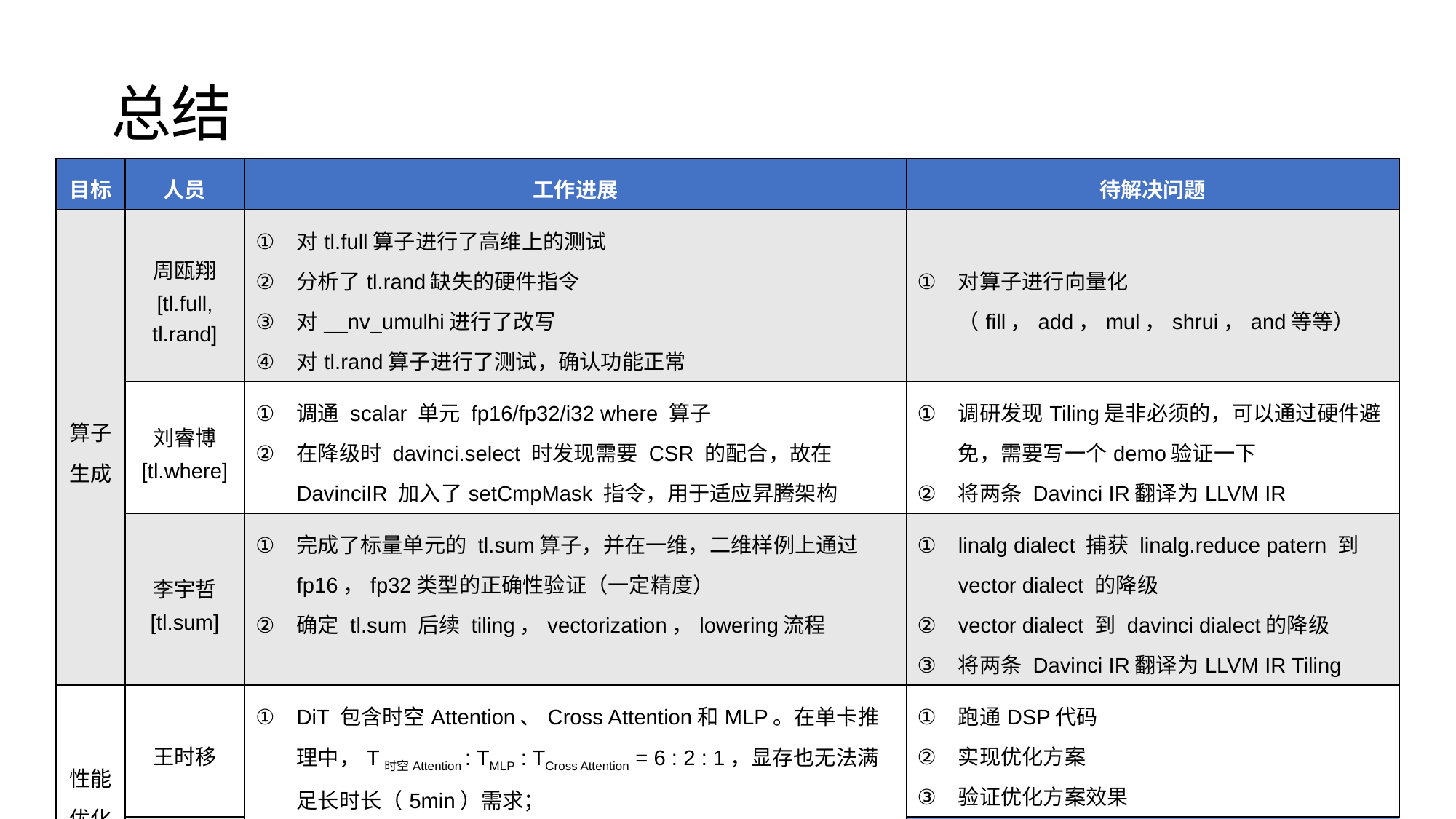

# 总结
| 目标 | 人员 | 工作进展 |  | 待解决问题 |
| --- | --- | --- | --- | --- |
| 算子生成 | 周瓯翔 [tl.full, tl.rand] | 对tl.full算子进行了高维上的测试 分析了tl.rand缺失的硬件指令 对\_\_nv\_umulhi进行了改写 对tl.rand算子进行了测试，确认功能正常 |  | 对算子进行向量化（fill，add，mul，shrui，and等等） |
|  | 刘睿博 [tl.where] | 调通 scalar 单元 fp16/fp32/i32 where 算子 在降级时 davinci.select 时发现需要 CSR 的配合，故在 DavinciIR 加入了setCmpMask 指令，用于适应昇腾架构 |  | 调研发现Tiling是非必须的，可以通过硬件避免，需要写一个demo验证一下 将两条 Davinci IR翻译为LLVM IR |
|  | 李宇哲 [tl.sum] | 完成了标量单元的 tl.sum算子，并在一维，二维样例上通过fp16，fp32类型的正确性验证（一定精度） 确定 tl.sum 后续 tiling，vectorization，lowering流程 |  | linalg dialect 捕获 linalg.reduce patern 到 vector dialect 的降级 vector dialect 到 davinci dialect的降级 将两条 Davinci IR翻译为LLVM IR Tiling |
| 性能优化 | 王时移 | DiT 包含时空Attention、Cross Attention和MLP。在单卡推理中，T时空Attention : TMLP : TCross Attention = 6 : 2 : 1，显存也无法满足长时长（5min）需求； Diffusion被视为长序列问题，通常用SP加速，但实际只有空间Attention是长序列 |  | 跑通DSP代码 实现优化方案 验证优化方案效果 |
|  | 苏景波 |  |  |  |